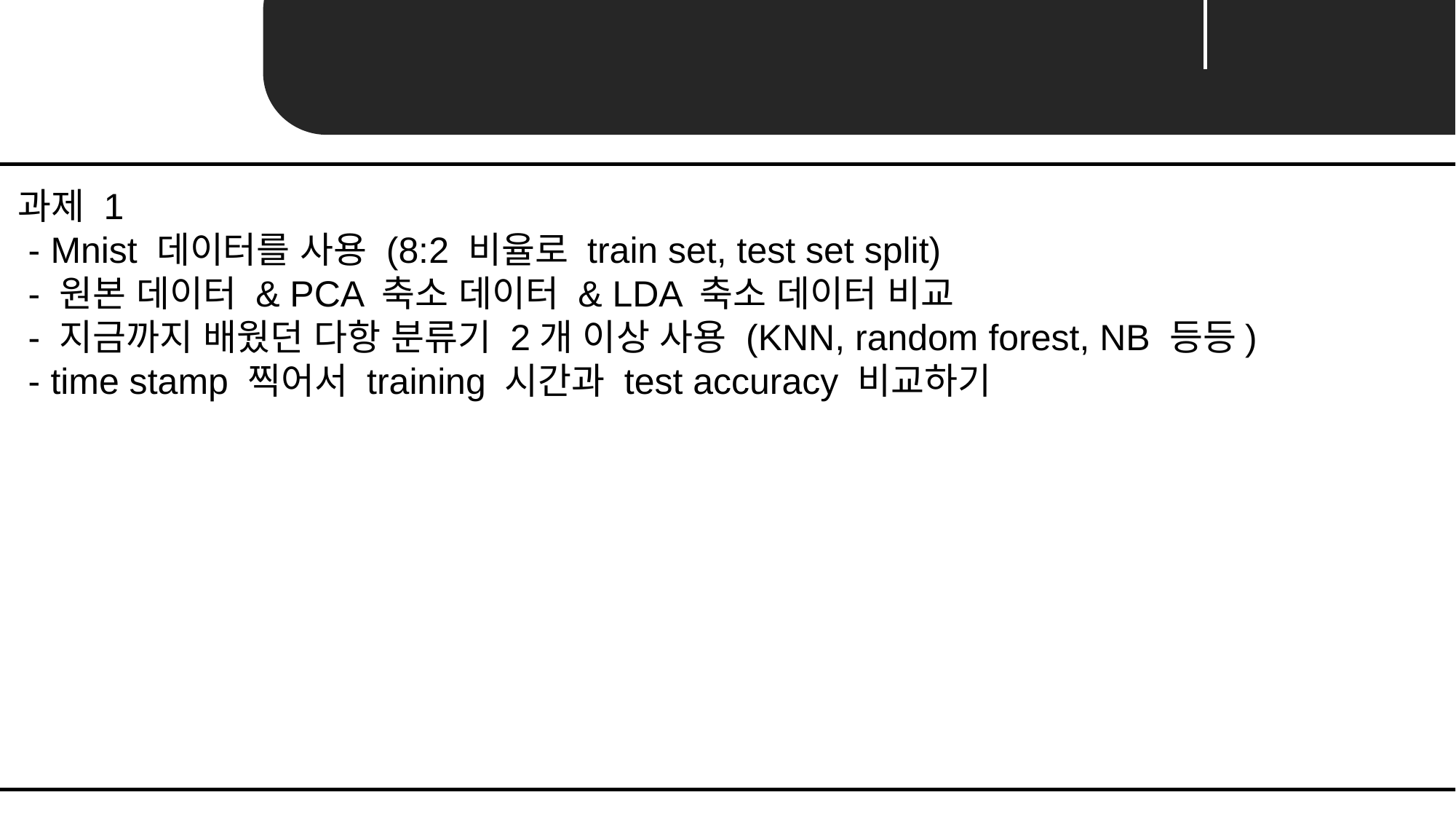

Assignment
과제 1
 - Mnist 데이터를 사용 (8:2 비율로 train set, test set split)
 - 원본 데이터 & PCA 축소 데이터 & LDA 축소 데이터 비교
 - 지금까지 배웠던 다항 분류기 2개 이상 사용 (KNN, random forest, NB 등등)
 - time stamp 찍어서 training 시간과 test accuracy 비교하기